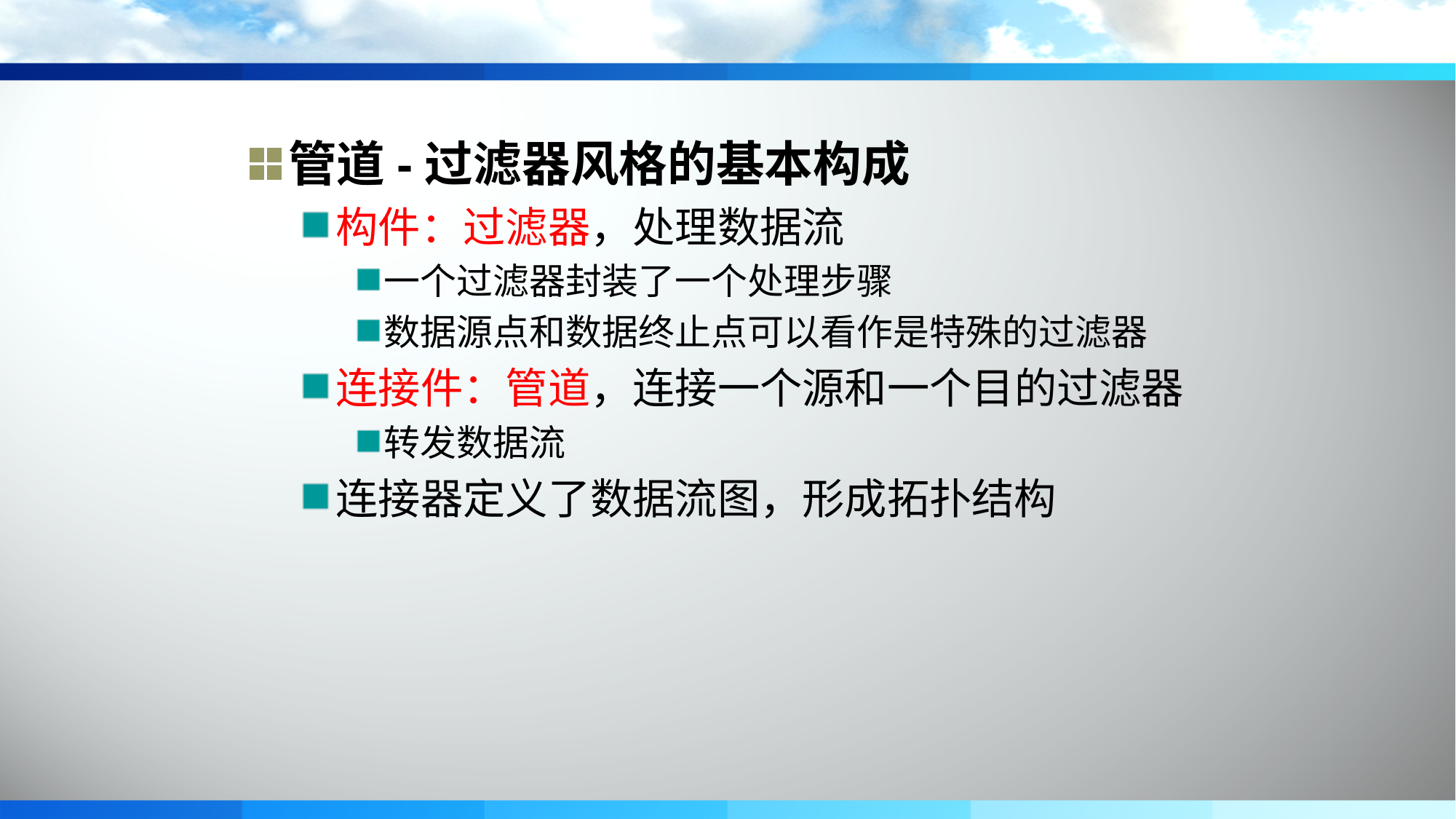

管道-过滤器风格的基本构成
构件：过滤器，处理数据流
一个过滤器封装了一个处理步骤
数据源点和数据终止点可以看作是特殊的过滤器
连接件：管道，连接一个源和一个目的过滤器
转发数据流
连接器定义了数据流图，形成拓扑结构